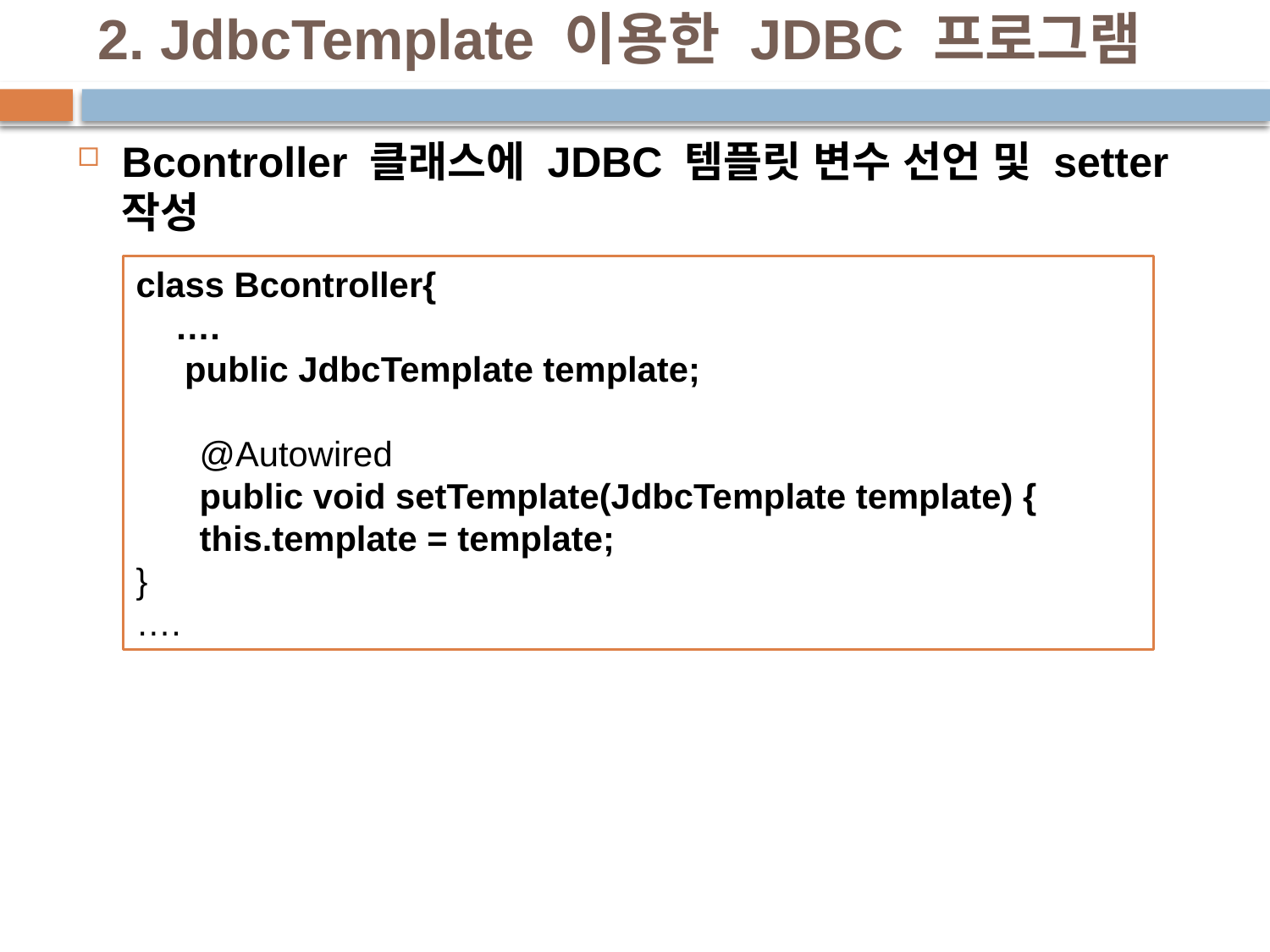

# 2. JdbcTemplate 이용한 JDBC 프로그램
Bcontroller 클래스에 JDBC 템플릿 변수 선언 및 setter 작성

class Bcontroller{
    ….
     public JdbcTemplate template;

@Autowired
public void setTemplate(JdbcTemplate template) {
this.template = template;
}
….